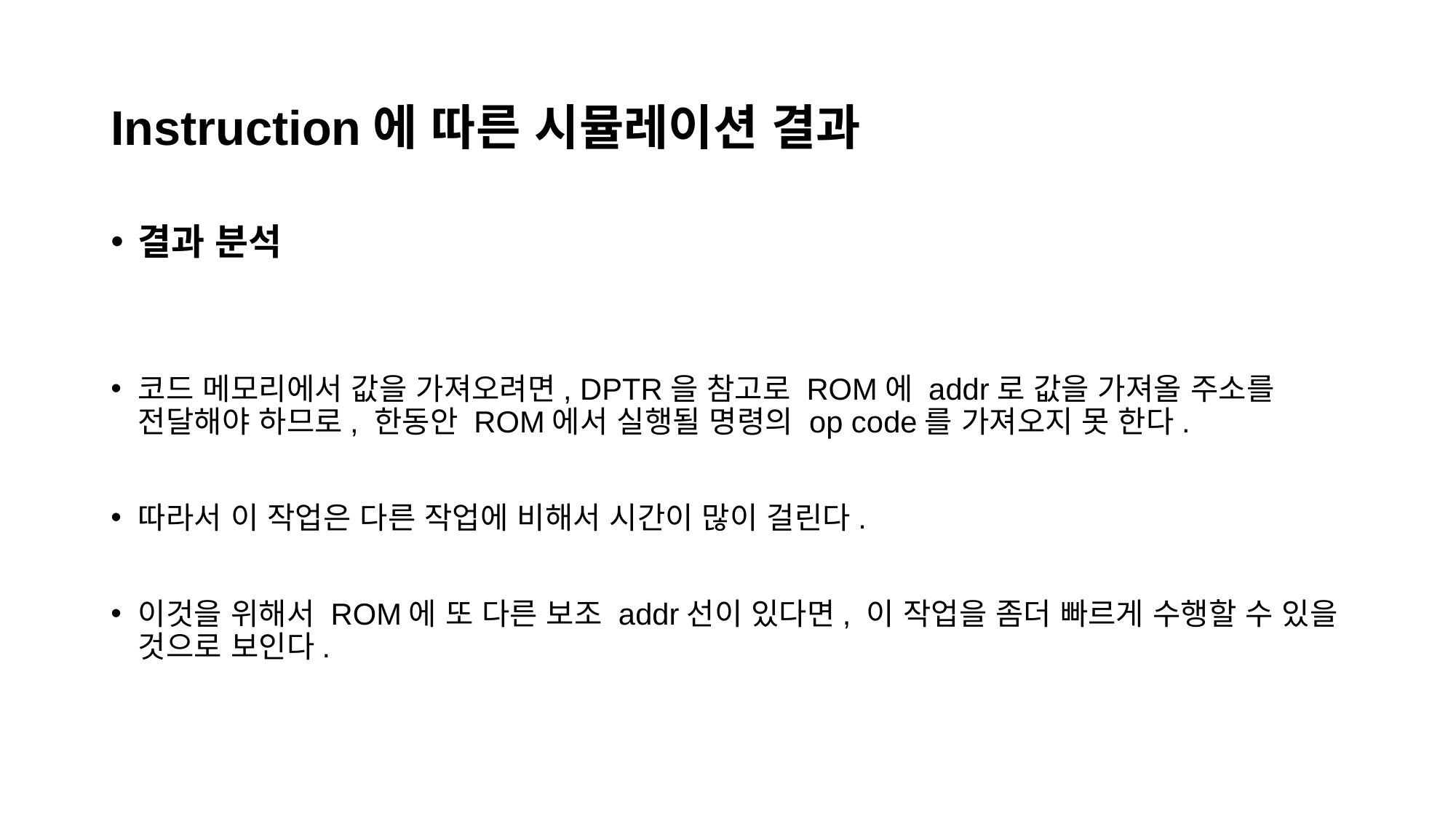

# Instruction에 따른 시뮬레이션 결과
결과 분석

코드 메모리에서 값을 가져오려면, DPTR을 참고로 ROM에 addr로 값을 가져올 주소를 전달해야 하므로, 한동안 ROM에서 실행될 명령의 op code를 가져오지 못 한다.

따라서 이 작업은 다른 작업에 비해서 시간이 많이 걸린다.

이것을 위해서 ROM에 또 다른 보조 addr선이 있다면, 이 작업을 좀더 빠르게 수행할 수 있을 것으로 보인다.